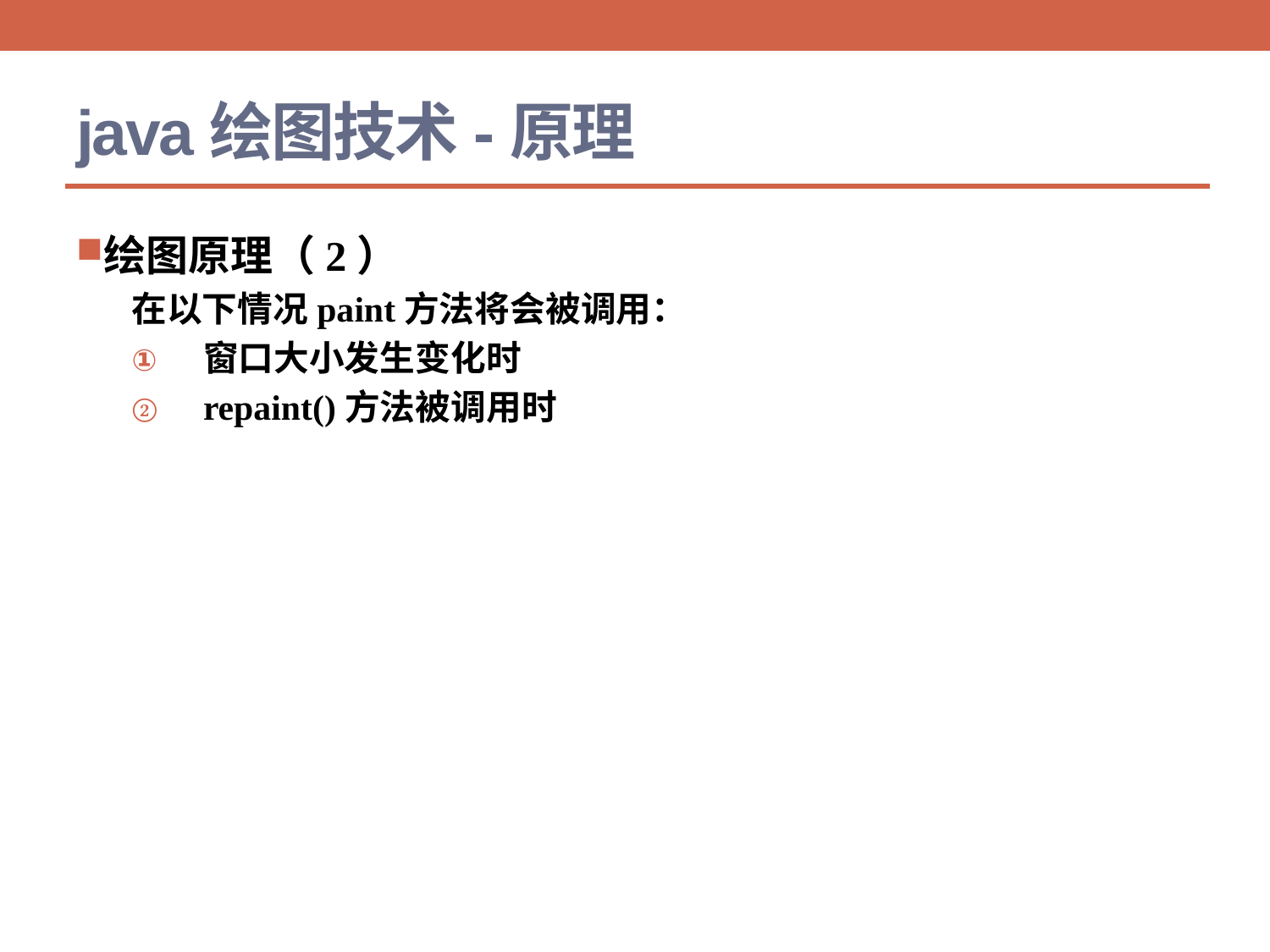

# java绘图技术-原理
绘图原理（2）
在以下情况paint方法将会被调用：
窗口大小发生变化时
repaint()方法被调用时